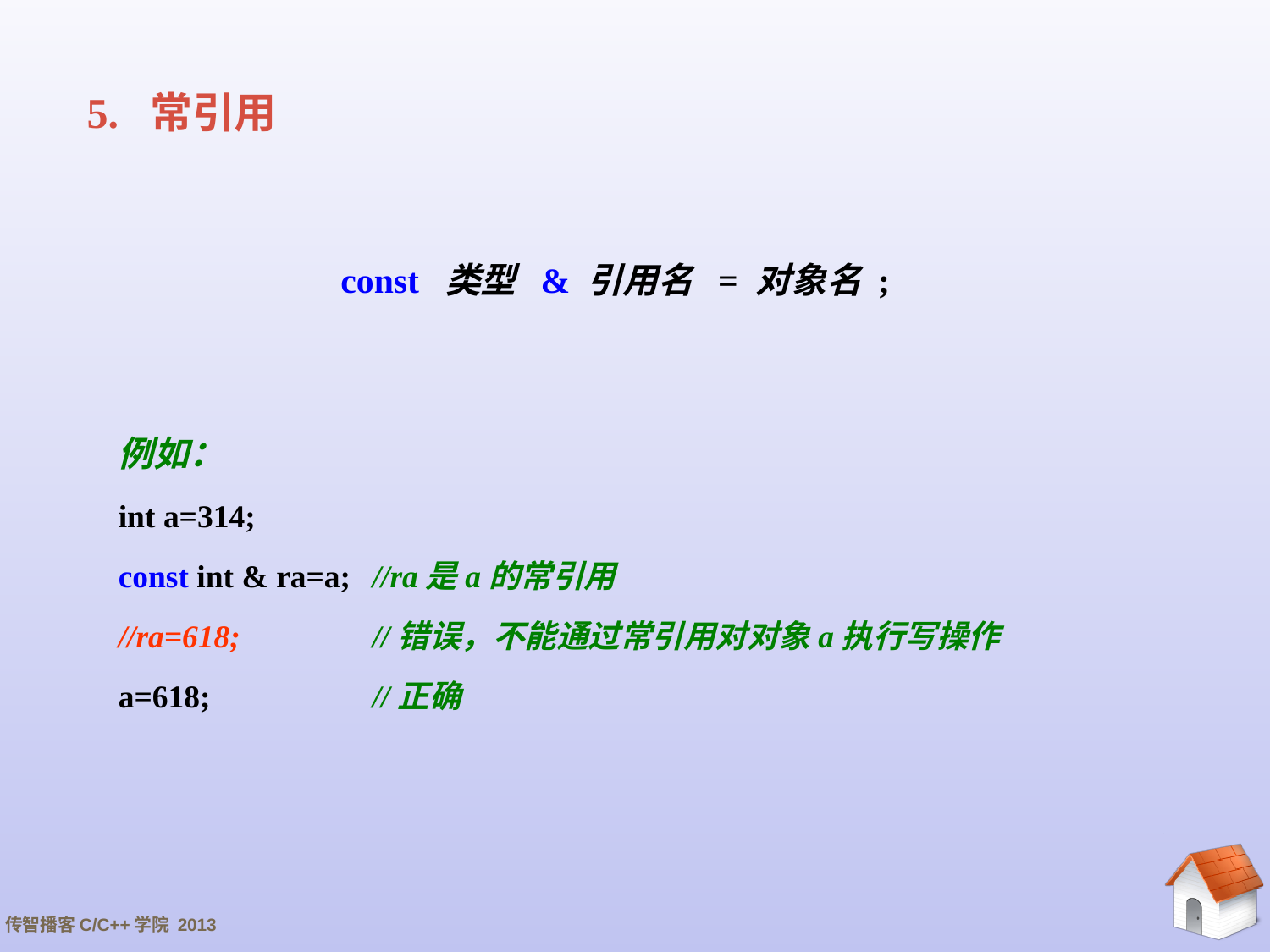

5.  常引用
	const  类型  & 引用名  = 对象名 ;
例如：
int a=314;
const int & ra=a;	//ra是a的常引用
//ra=618;		//错误，不能通过常引用对对象a执行写操作
a=618;		//正确